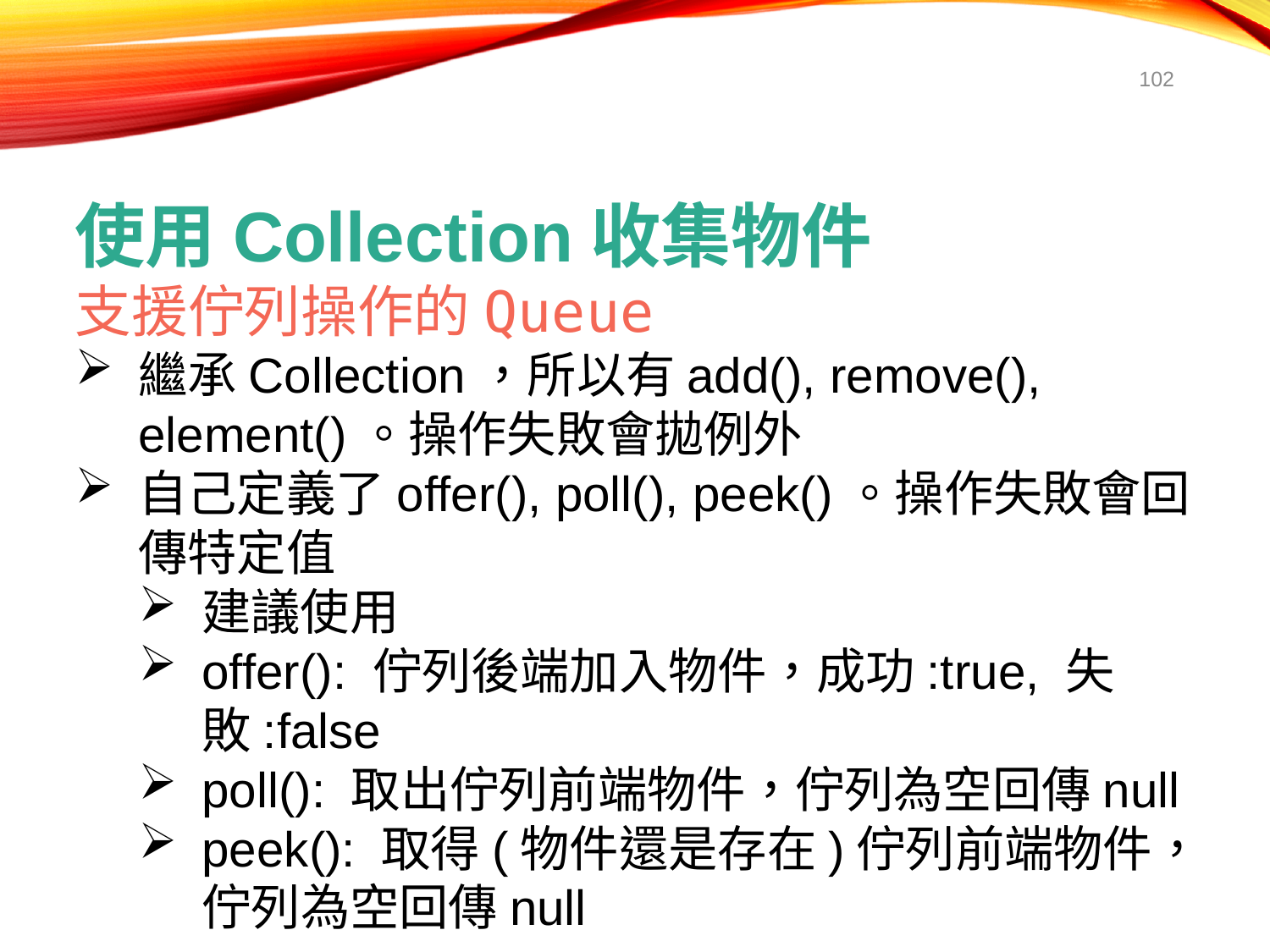

102
使用Collection收集物件
支援佇列操作的Queue
繼承Collection，所以有add(), remove(), element()。操作失敗會拋例外
自己定義了offer(), poll(), peek()。操作失敗會回傳特定值
建議使用
offer(): 佇列後端加入物件，成功:true, 失敗:false
poll(): 取出佇列前端物件，佇列為空回傳null
peek(): 取得(物件還是存在)佇列前端物件，佇列為空回傳null